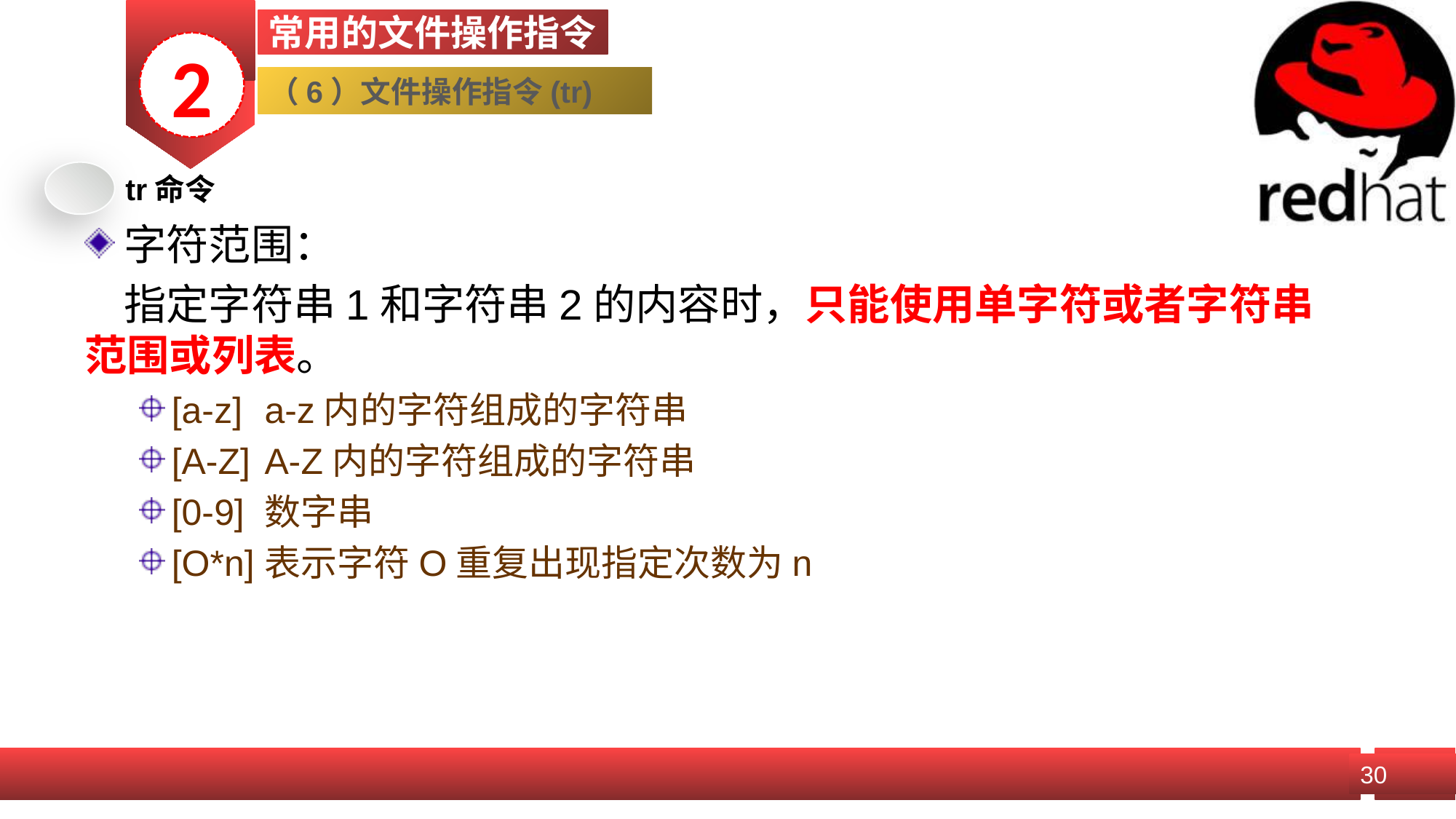

常用的文件操作指令
2
（6）文件操作指令(tr)

tr命令
字符范围：
	指定字符串1和字符串2的内容时，只能使用单字符或者字符串范围或列表。
[a-z] 	a-z内的字符组成的字符串
[A-Z] 	A-Z内的字符组成的字符串
[0-9]	数字串
[O*n]	表示字符O重复出现指定次数为n